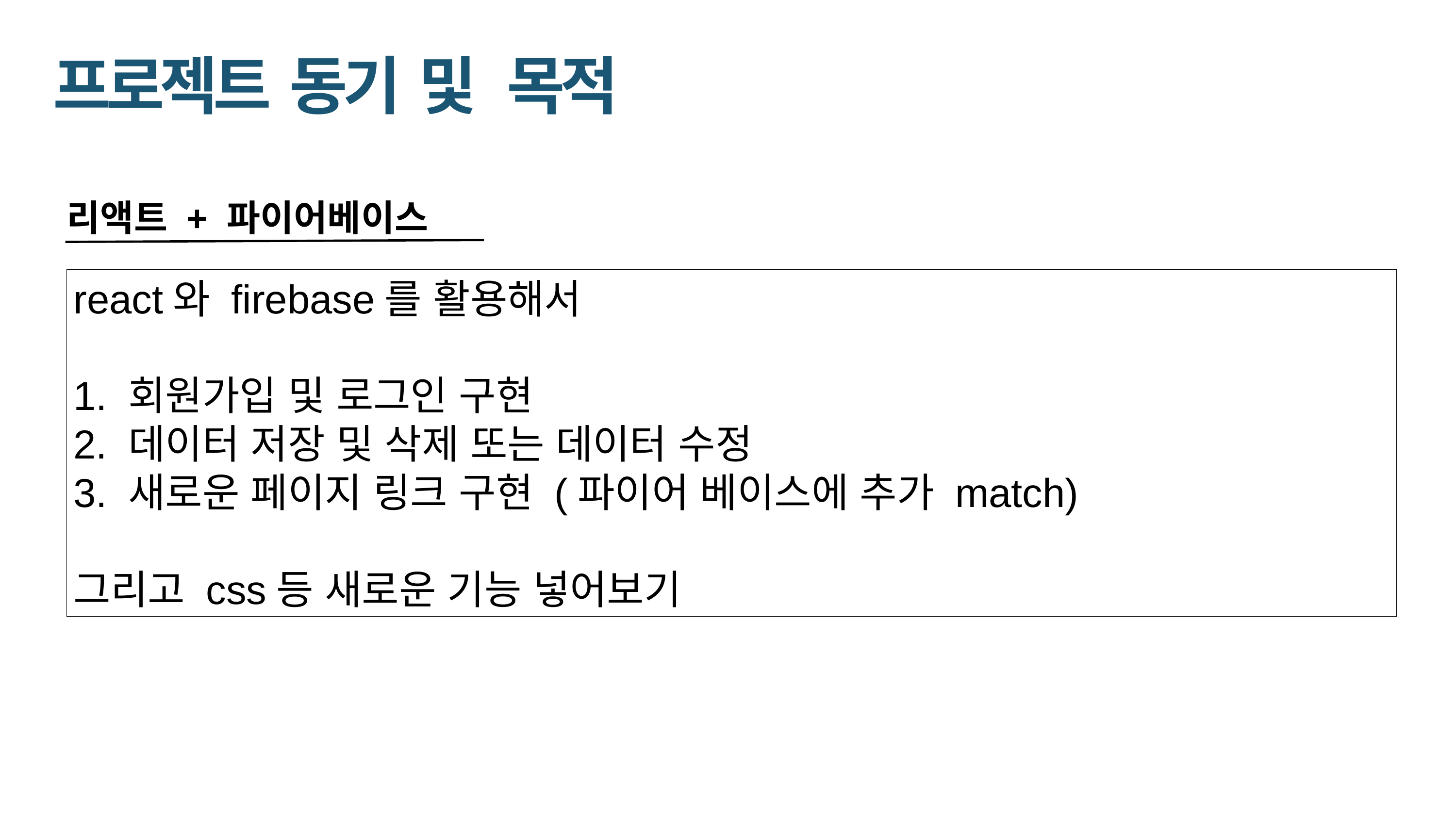

# 프로젝트 동기 및  목적
리액트 + 파이어베이스

react와 firebase를 활용해서

1. 회원가입 및 로그인 구현
2. 데이터 저장 및 삭제 또는 데이터 수정
3. 새로운 페이지 링크 구현 (파이어 베이스에 추가 match)

그리고 css등 새로운 기능 넣어보기